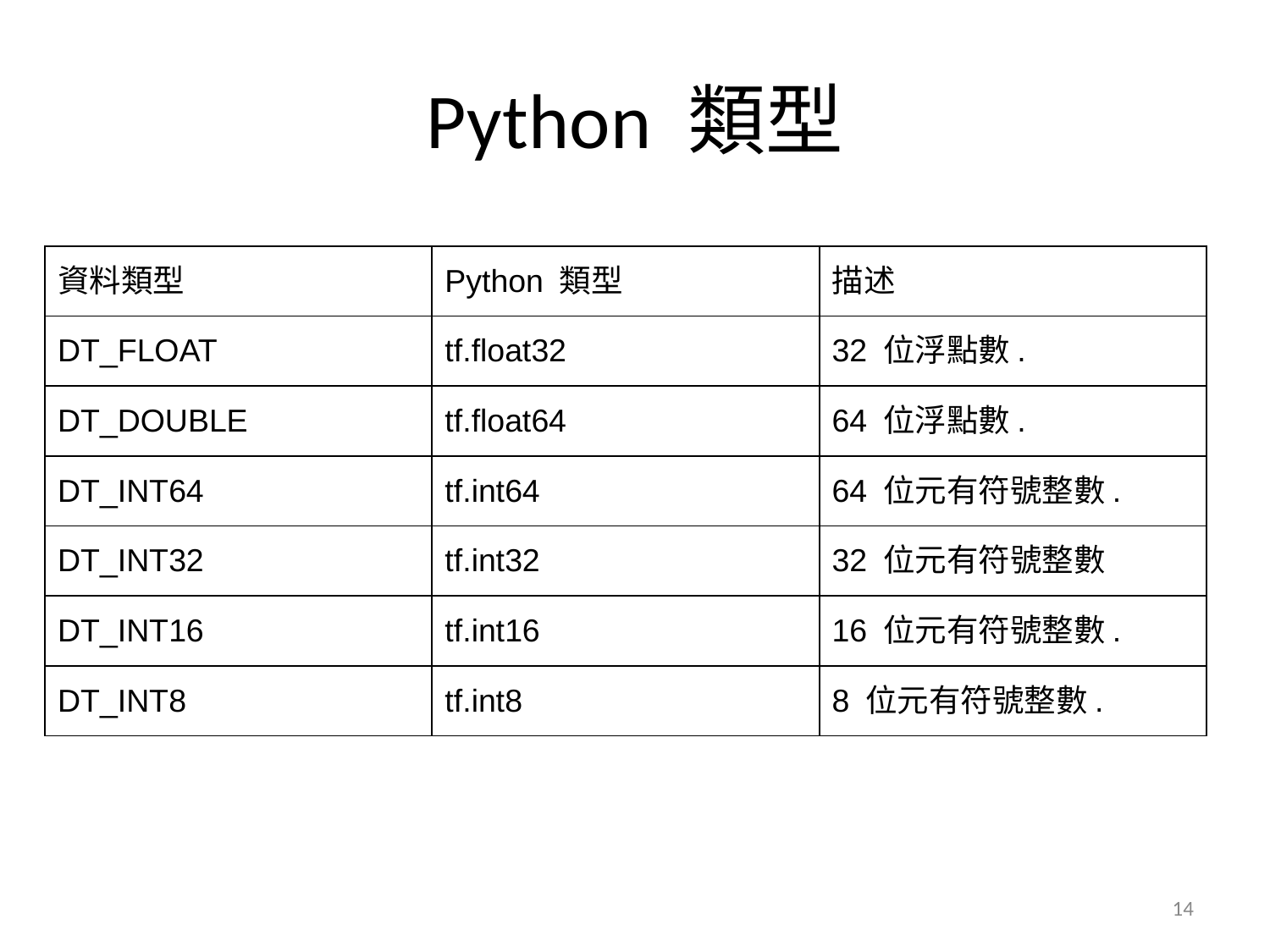

# Python 類型
| 資料類型 | Python 類型 | 描述 |
| --- | --- | --- |
| DT\_FLOAT | tf.float32 | 32 位浮點數. |
| DT\_DOUBLE | tf.float64 | 64 位浮點數. |
| DT\_INT64 | tf.int64 | 64 位元有符號整數. |
| DT\_INT32 | tf.int32 | 32 位元有符號整數 |
| DT\_INT16 | tf.int16 | 16 位元有符號整數. |
| DT\_INT8 | tf.int8 | 8 位元有符號整數. |
14